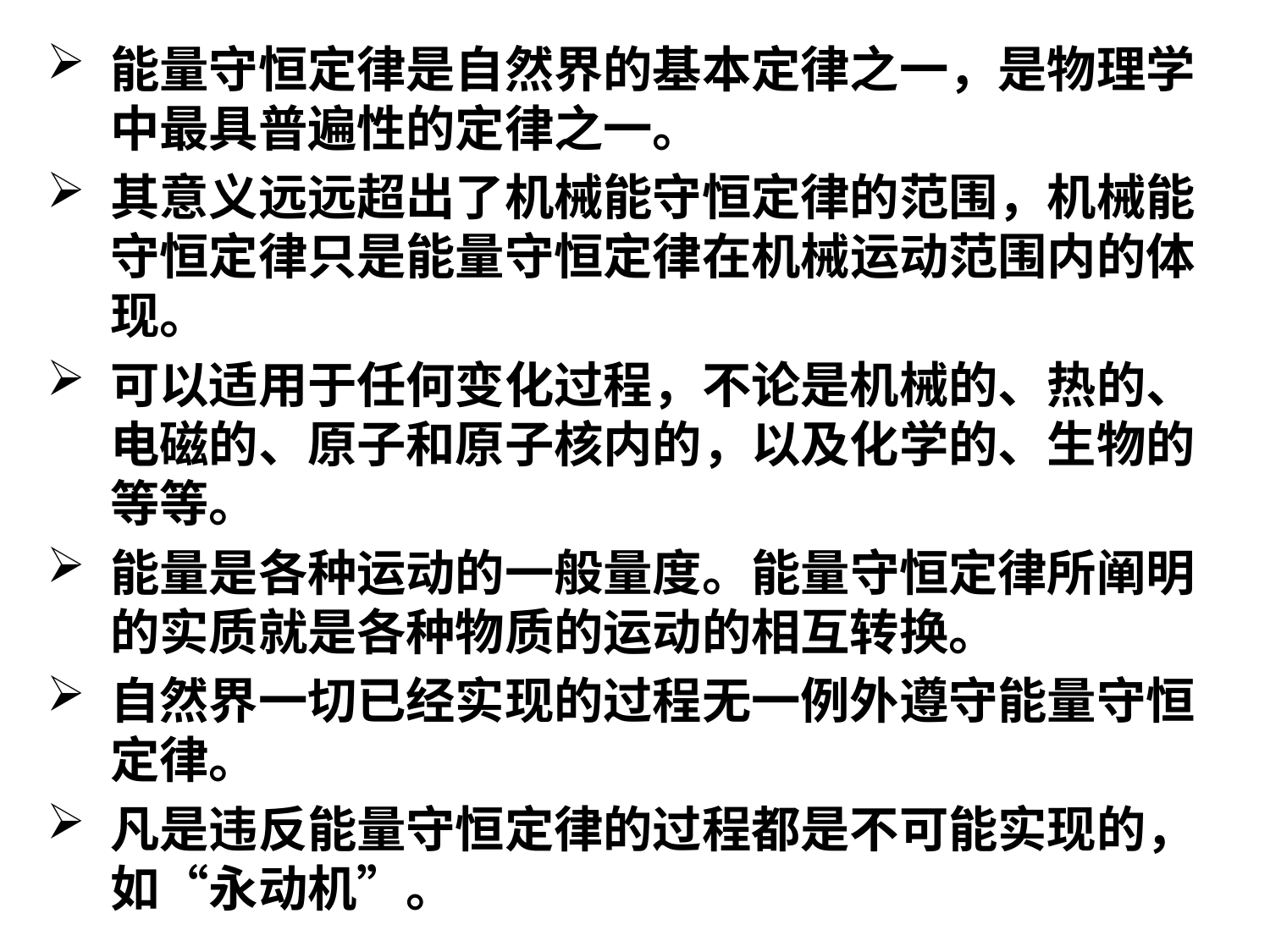

能量守恒定律是自然界的基本定律之一，是物理学中最具普遍性的定律之一。
其意义远远超出了机械能守恒定律的范围，机械能守恒定律只是能量守恒定律在机械运动范围内的体现。
可以适用于任何变化过程，不论是机械的、热的、电磁的、原子和原子核内的，以及化学的、生物的等等。
能量是各种运动的一般量度。能量守恒定律所阐明的实质就是各种物质的运动的相互转换。
自然界一切已经实现的过程无一例外遵守能量守恒定律。
凡是违反能量守恒定律的过程都是不可能实现的，如“永动机”。